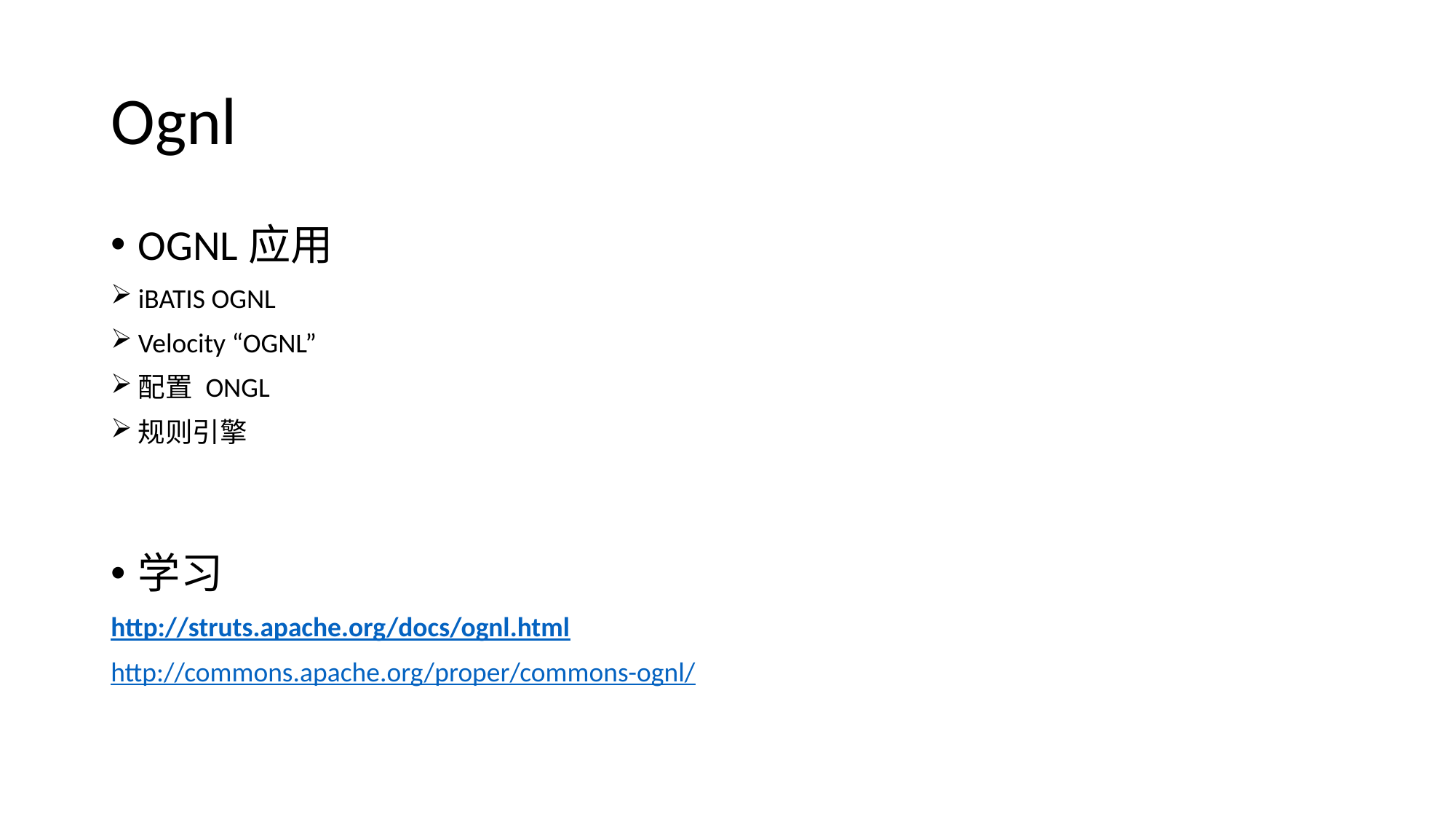

# Ognl
OGNL应用
iBATIS OGNL
Velocity “OGNL”
配置 ONGL
规则引擎

学习
http://struts.apache.org/docs/ognl.html
http://commons.apache.org/proper/commons-ognl/